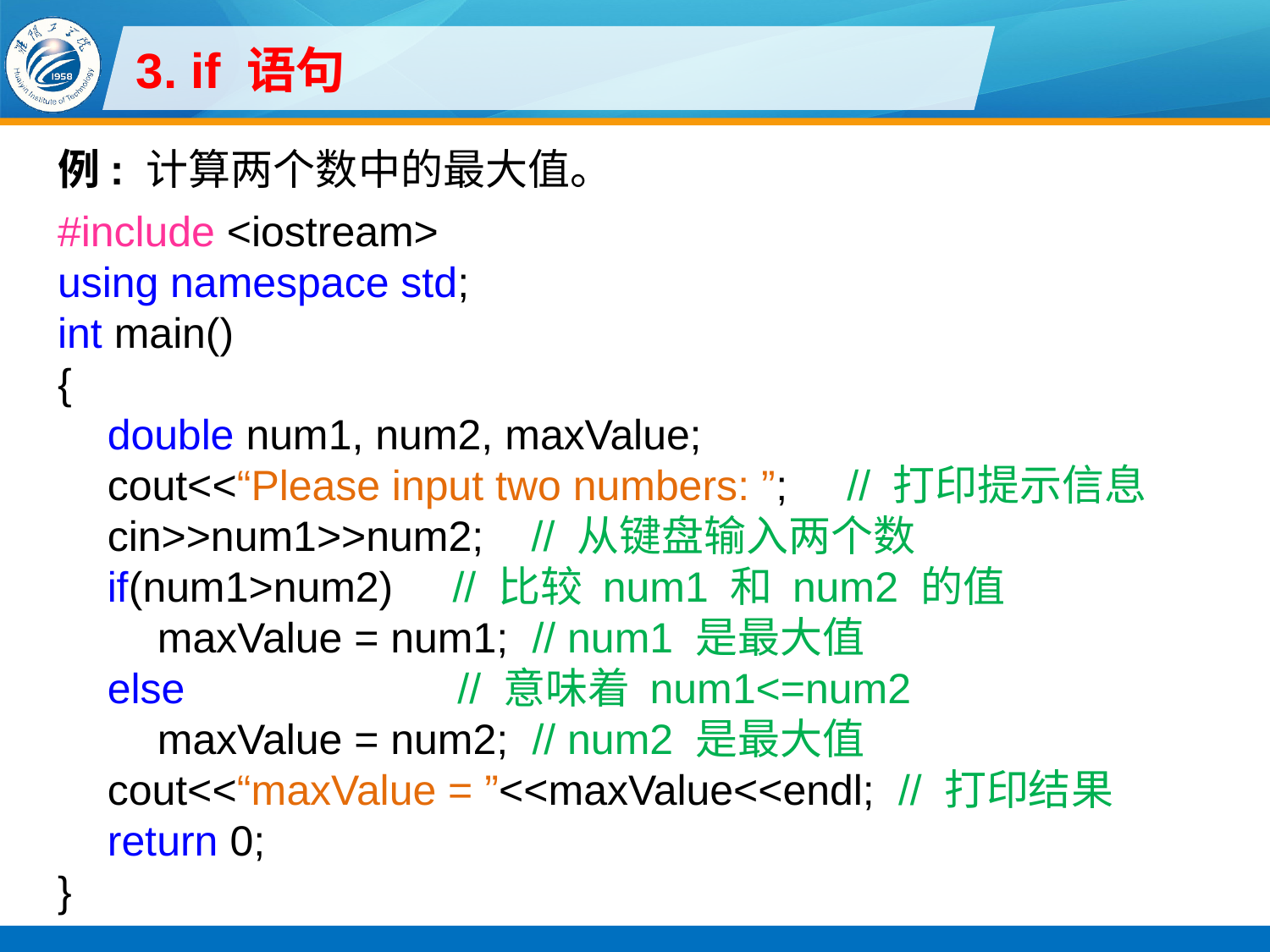

# 3. if 语句
例: 计算两个数中的最大值。
#include <iostream>
using namespace std;
int main()
{
double num1, num2, maxValue;
cout<<“Please input two numbers: ”;     // 打印提示信息
cin>>num1>>num2;    // 从键盘输入两个数
if(num1>num2)     // 比较 num1 和 num2 的值
maxValue = num1;  // num1 是最大值
else                       // 意味着 num1<=num2
maxValue = num2;  // num2 是最大值
cout<<“maxValue = ”<<maxValue<<endl;  // 打印结果
return 0;
}